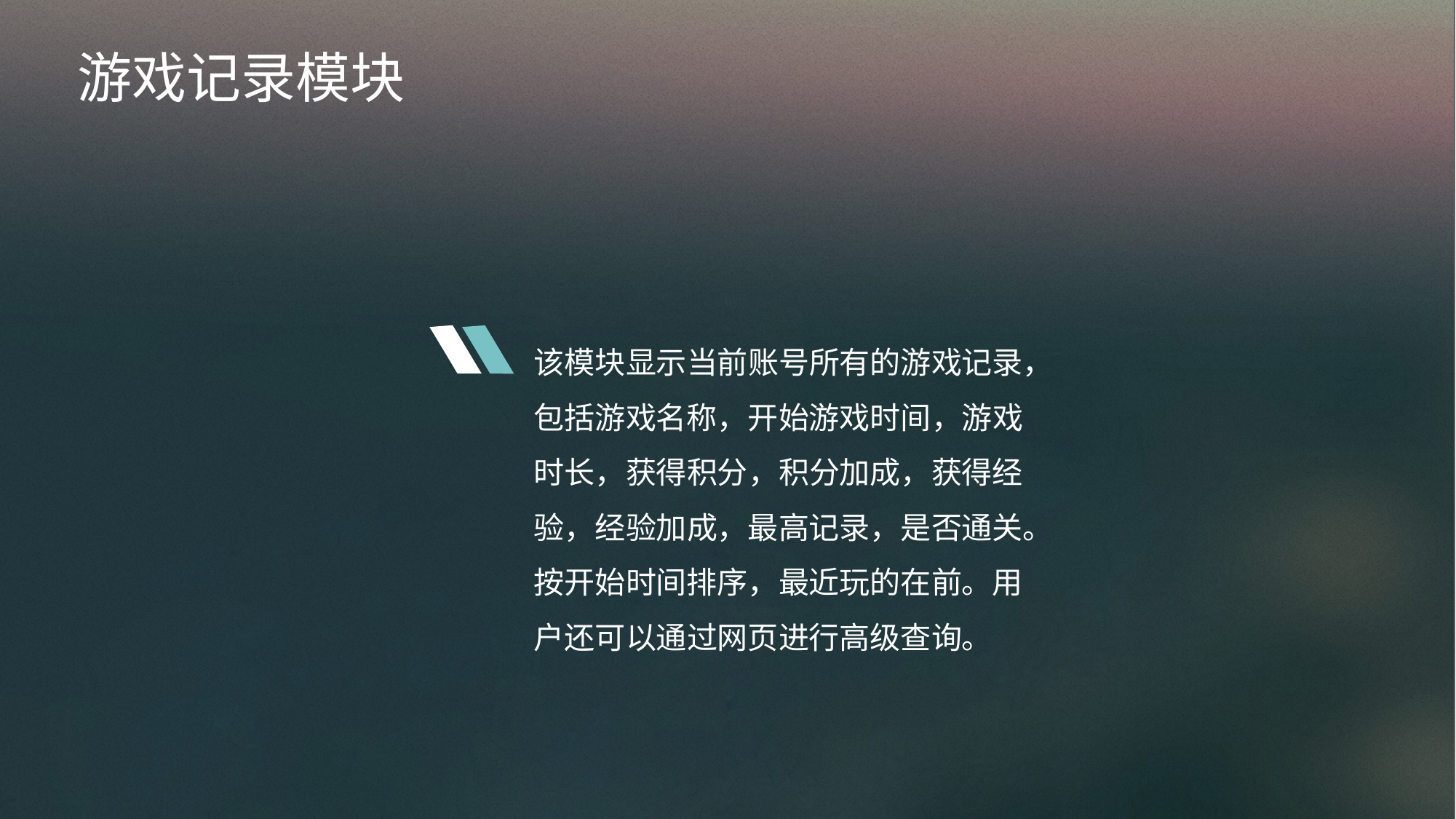

# 游戏记录模块

该模块显示当前账号所有的游戏记录，包括游戏名称，开始游戏时间，游戏时长，获得积分，积分加成，获得经验，经验加成，最高记录，是否通关。按开始时间排序，最近玩的在前。用户还可以通过网页进行高级查询。